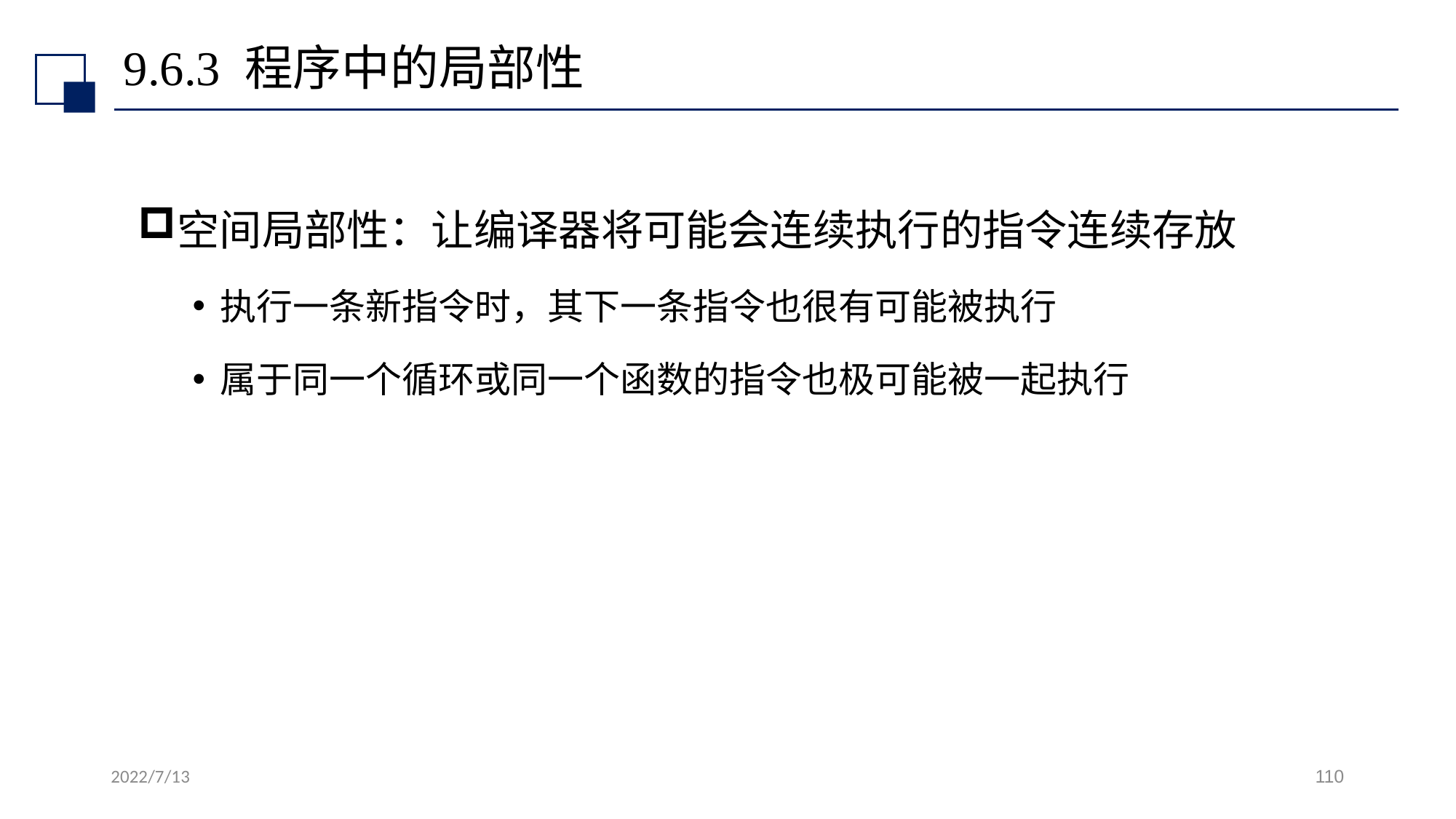

# 9.6.3 程序中的局部性
空间局部性：让编译器将可能会连续执行的指令连续存放
执行一条新指令时，其下一条指令也很有可能被执行
属于同一个循环或同一个函数的指令也极可能被一起执行
2022/7/13
110